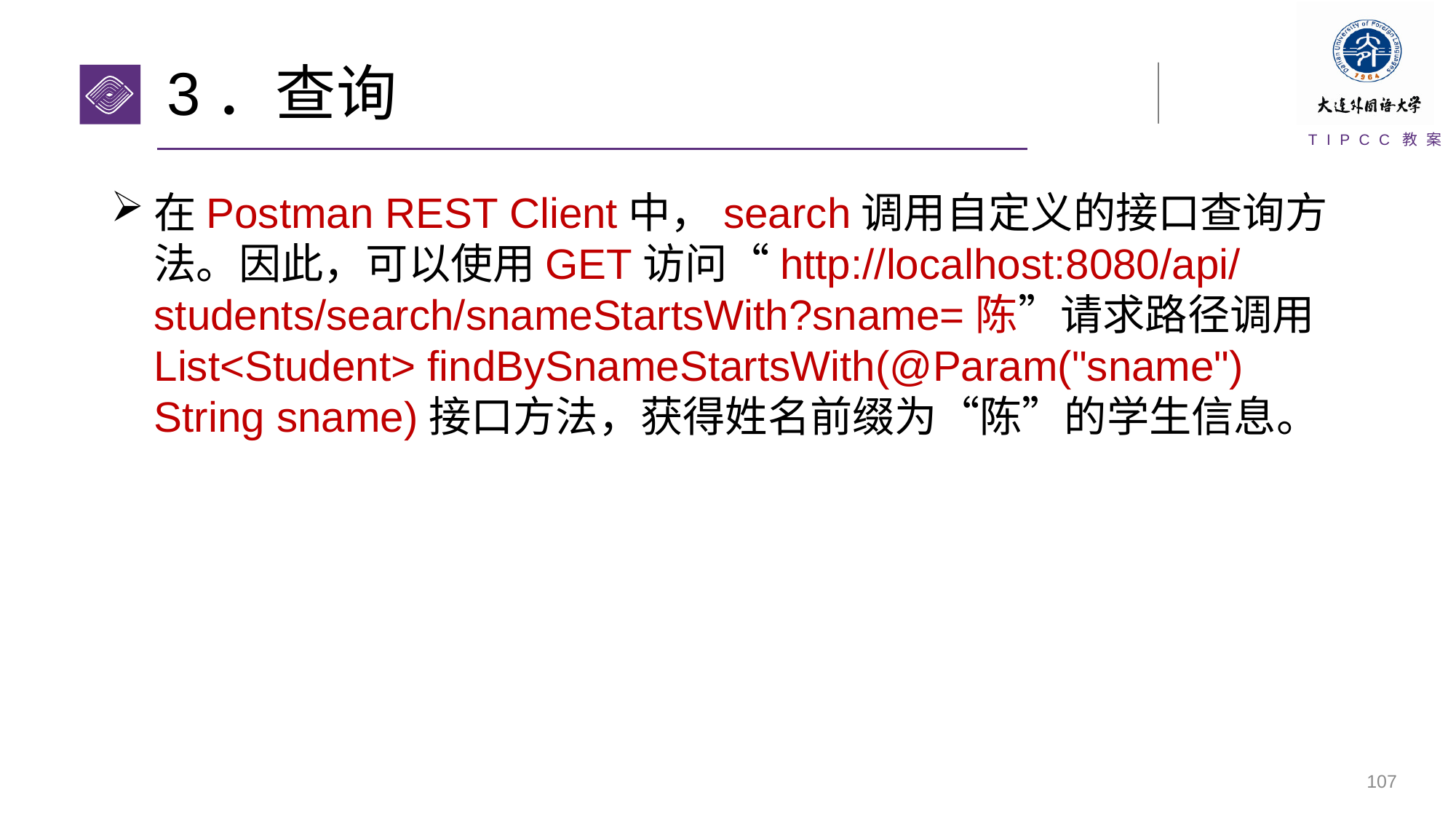

# 3．查询
在Postman REST Client中，search调用自定义的接口查询方法。因此，可以使用GET访问“http://localhost:8080/api/students/search/snameStartsWith?sname=陈”请求路径调用List<Student> findBySnameStartsWith(@Param("sname") String sname)接口方法，获得姓名前缀为“陈”的学生信息。
107